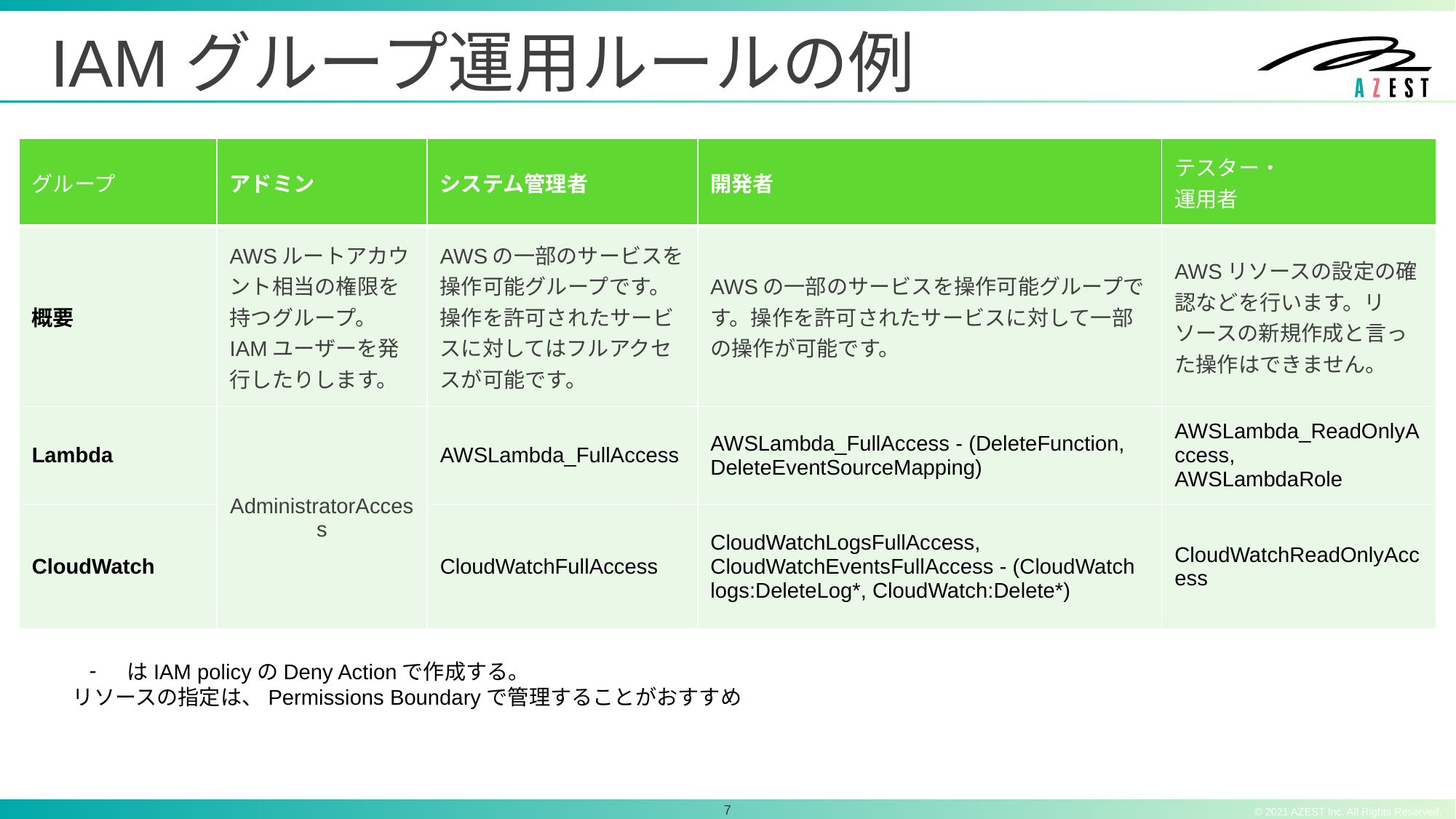

# IAMグループ運用ルールの例
| グループ | アドミン | システム管理者 | 開発者 | テスター・ 運用者 |
| --- | --- | --- | --- | --- |
| 概要 | AWSルートアカウント相当の権限を持つグループ。 IAMユーザーを発行したりします。 | AWSの一部のサービスを操作可能グループです。操作を許可されたサービスに対してはフルアクセスが可能です。 | AWSの一部のサービスを操作可能グループです。操作を許可されたサービスに対して一部の操作が可能です。 | AWSリソースの設定の確認などを行います。リソースの新規作成と言った操作はできません。 |
| Lambda | AdministratorAccess | AWSLambda\_FullAccess | AWSLambda\_FullAccess - (DeleteFunction, DeleteEventSourceMapping) | AWSLambda\_ReadOnlyAccess, AWSLambdaRole |
| CloudWatch |  | CloudWatchFullAccess | CloudWatchLogsFullAccess, CloudWatchEventsFullAccess - (CloudWatch logs:DeleteLog\*, CloudWatch:Delete\*) | CloudWatchReadOnlyAccess |
はIAM policyのDeny Actionで作成する。
リソースの指定は、Permissions Boundaryで管理することがおすすめ
7